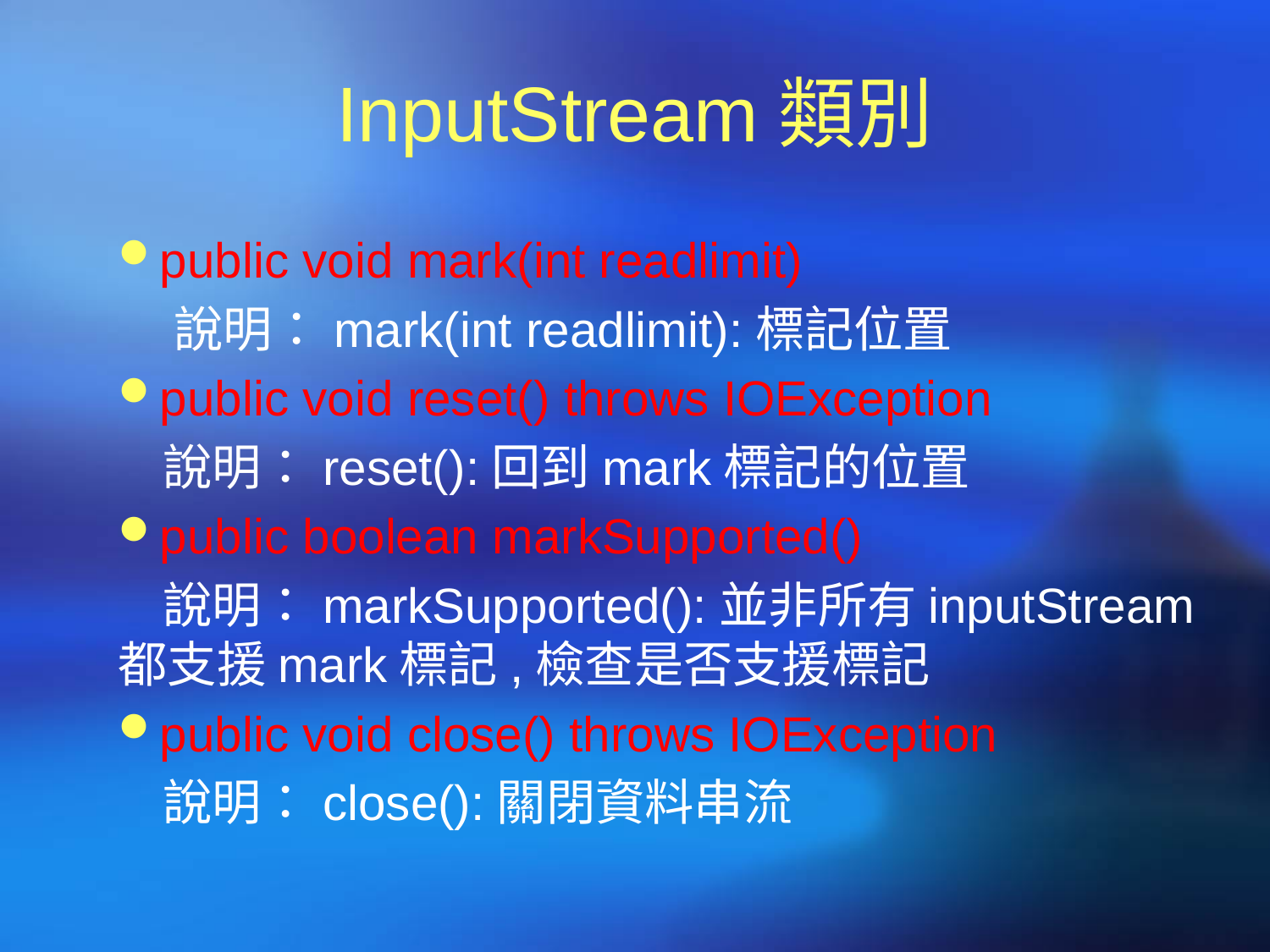

# InputStream類別
public void mark(int readlimit)
    說明：mark(int readlimit):標記位置
public void reset() throws IOException
   說明：reset():回到mark標記的位置
public boolean markSupported()
   說明：markSupported():並非所有inputStream都支援mark標記,檢查是否支援標記
public void close() throws IOException
   說明：close():關閉資料串流